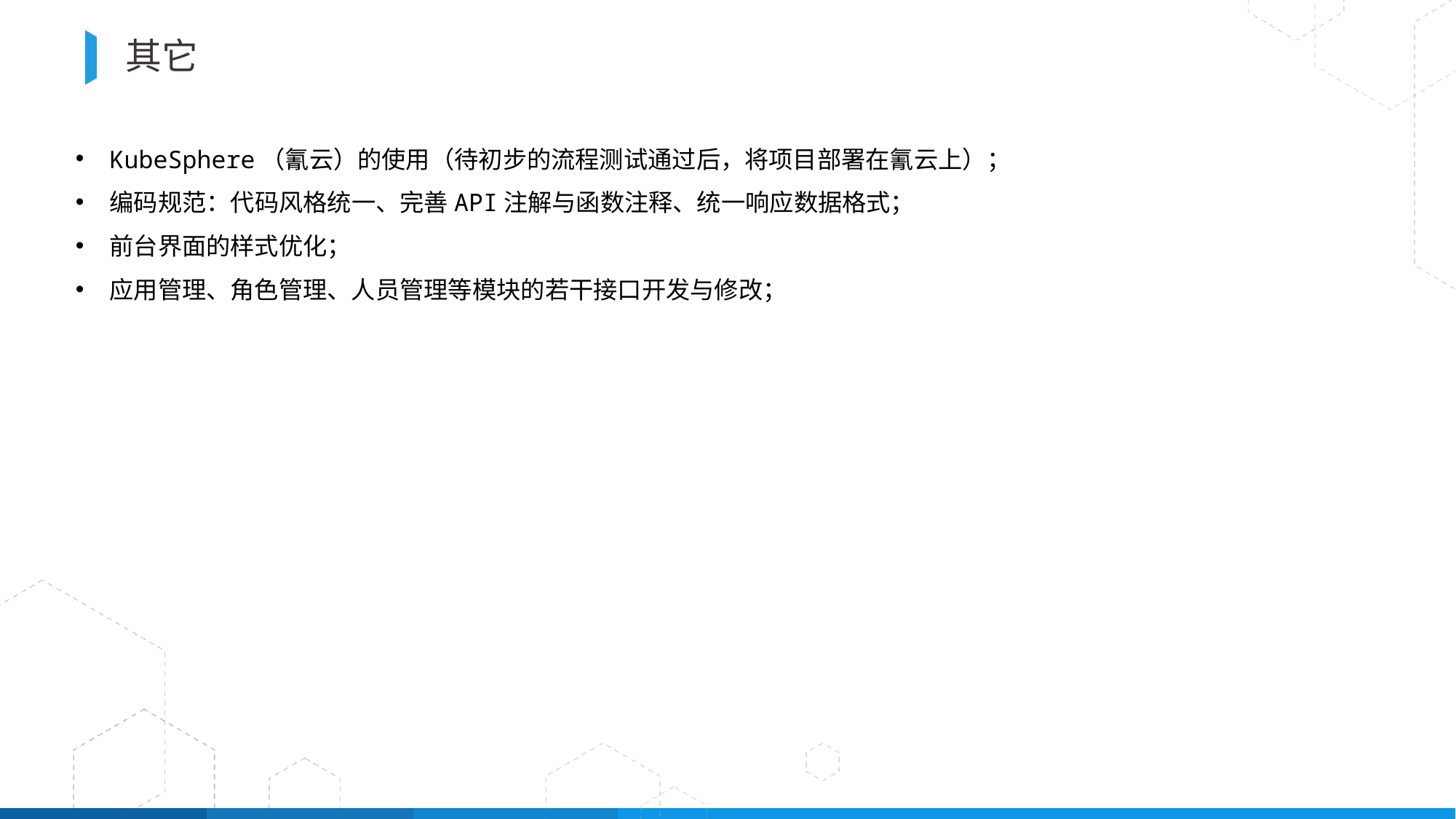

# 其它
KubeSphere（氰云）的使用（待初步的流程测试通过后，将项目部署在氰云上）；
编码规范：代码风格统一、完善API注解与函数注释、统一响应数据格式；
前台界面的样式优化；
应用管理、角色管理、人员管理等模块的若干接口开发与修改；